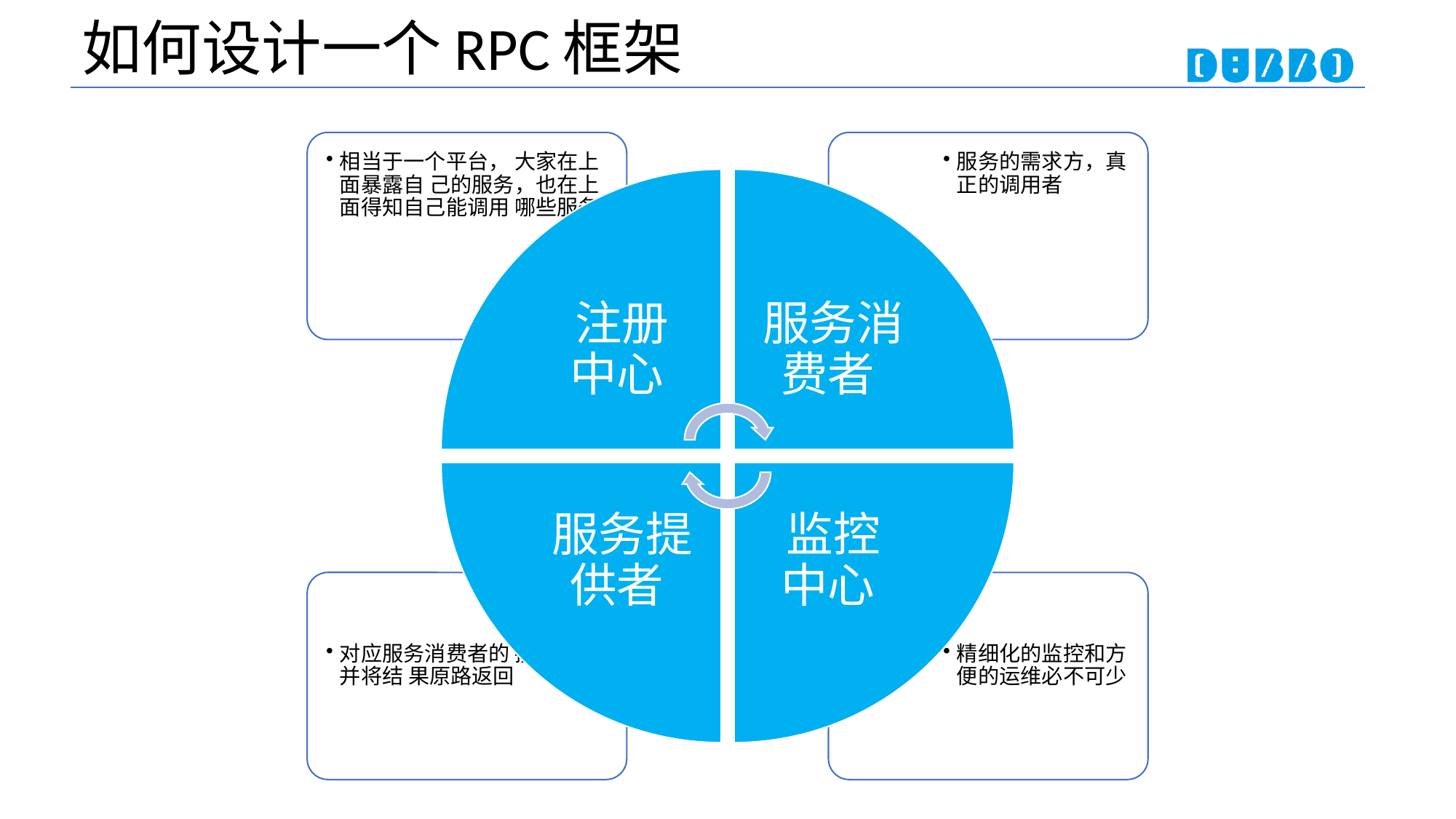

# 如何设计一个RPC框架
精细化的监控和方 便的运维必不可少
对应服务消费者的 接口实现，并将结 果原路返回
服务的需求方，真 正的调用者
相当于一个平台， 大家在上面暴露自 己的服务，也在上 面得知自己能调用 哪些服务
注册 中心
服务消 费者
监控 中心
服务提 供者